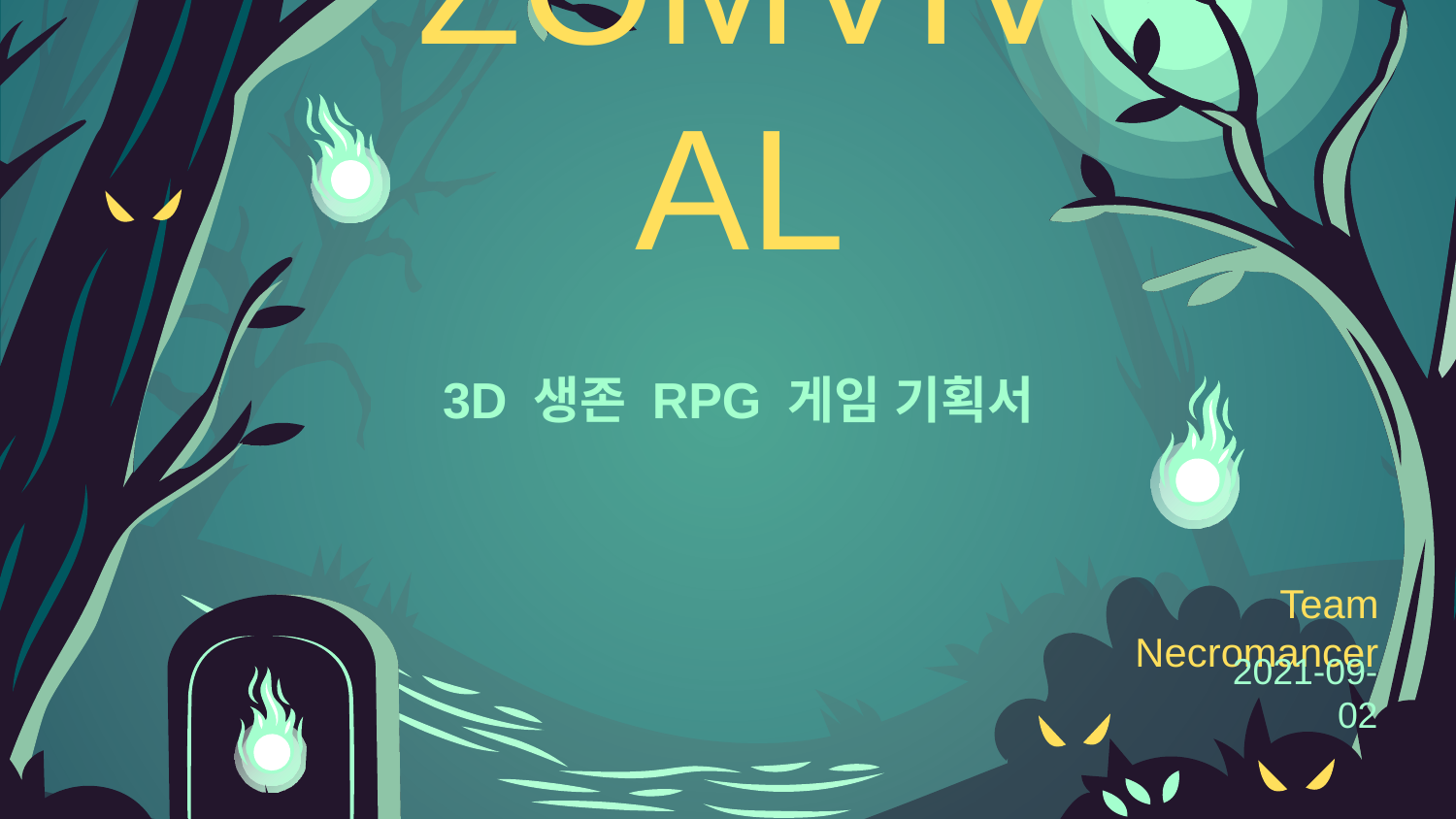

# ZOMVIVAL

3D 생존 RPG 게임 기획서

Team Necromancer

2021-09-02